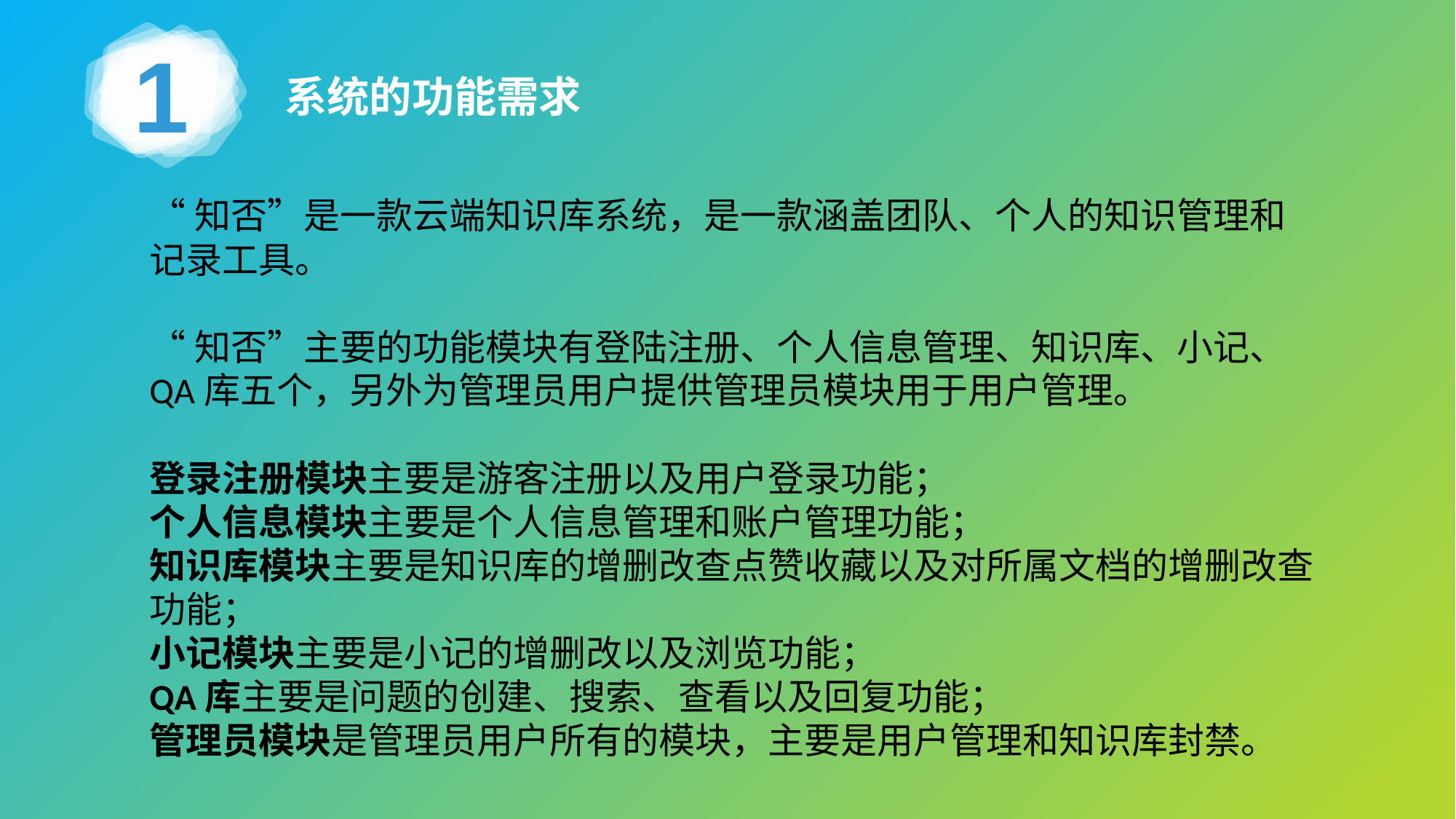

1

系统的功能需求
“知否”是一款云端知识库系统，是一款涵盖团队、个人的知识管理和记录工具。

“知否”主要的功能模块有登陆注册、个人信息管理、知识库、小记、QA库五个，另外为管理员用户提供管理员模块用于用户管理。

登录注册模块主要是游客注册以及用户登录功能；
个人信息模块主要是个人信息管理和账户管理功能；
知识库模块主要是知识库的增删改查点赞收藏以及对所属文档的增删改查功能；
小记模块主要是小记的增删改以及浏览功能；
QA库主要是问题的创建、搜索、查看以及回复功能；
管理员模块是管理员用户所有的模块，主要是用户管理和知识库封禁。